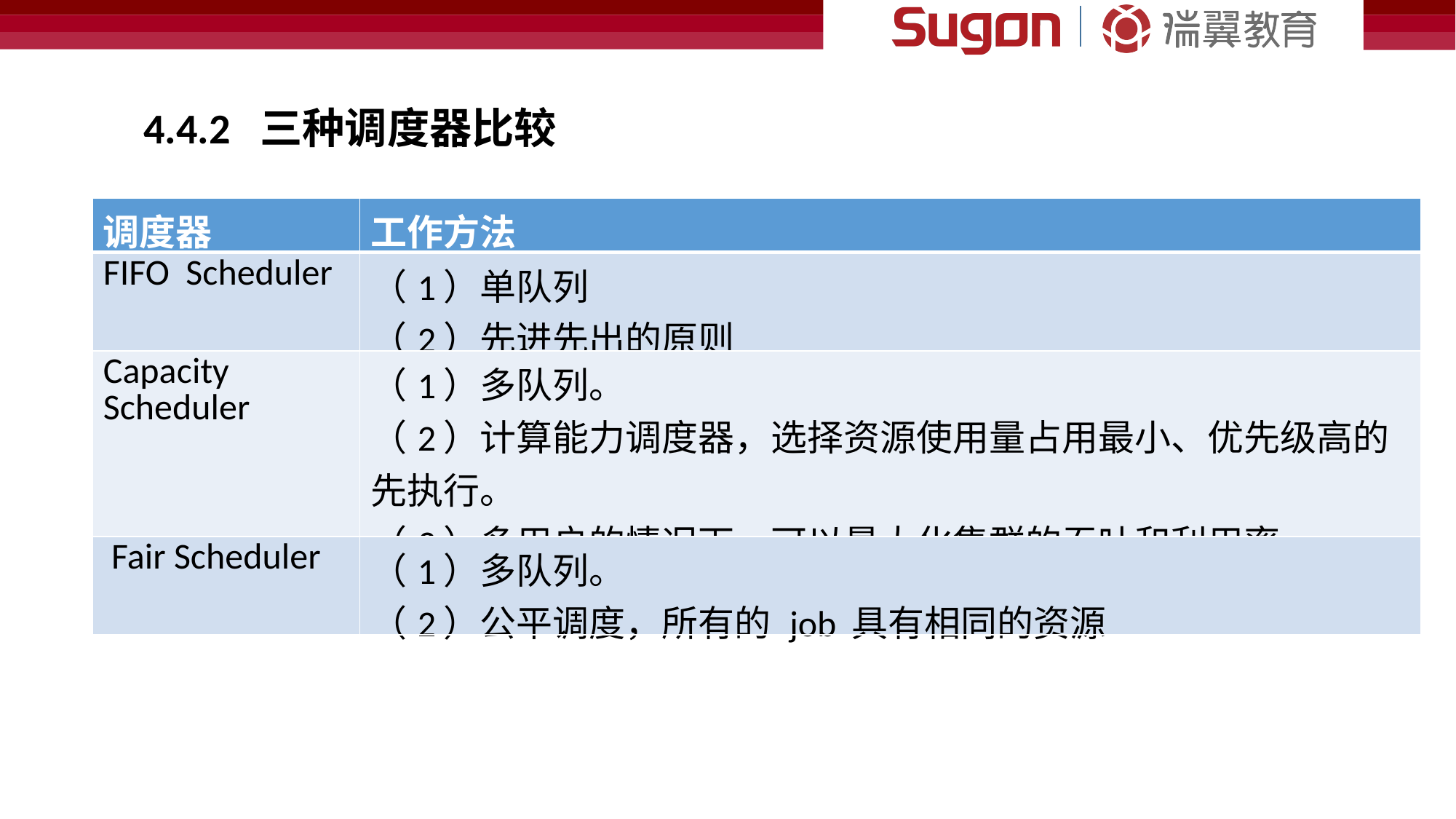

4.4.2  三种调度器比较
| 调度器 | 工作方法 |
| --- | --- |
| FIFO Scheduler | （1）单队列 （2）先进先出的原则 |
| Capacity Scheduler | （1）多队列。 （2）计算能力调度器，选择资源使用量占用最小、优先级高的先执行。 （3）多用户的情况下，可以最大化集群的吞吐和利用率。 |
| Fair Scheduler | （1）多队列。 （2）公平调度，所有的 job 具有相同的资源 |